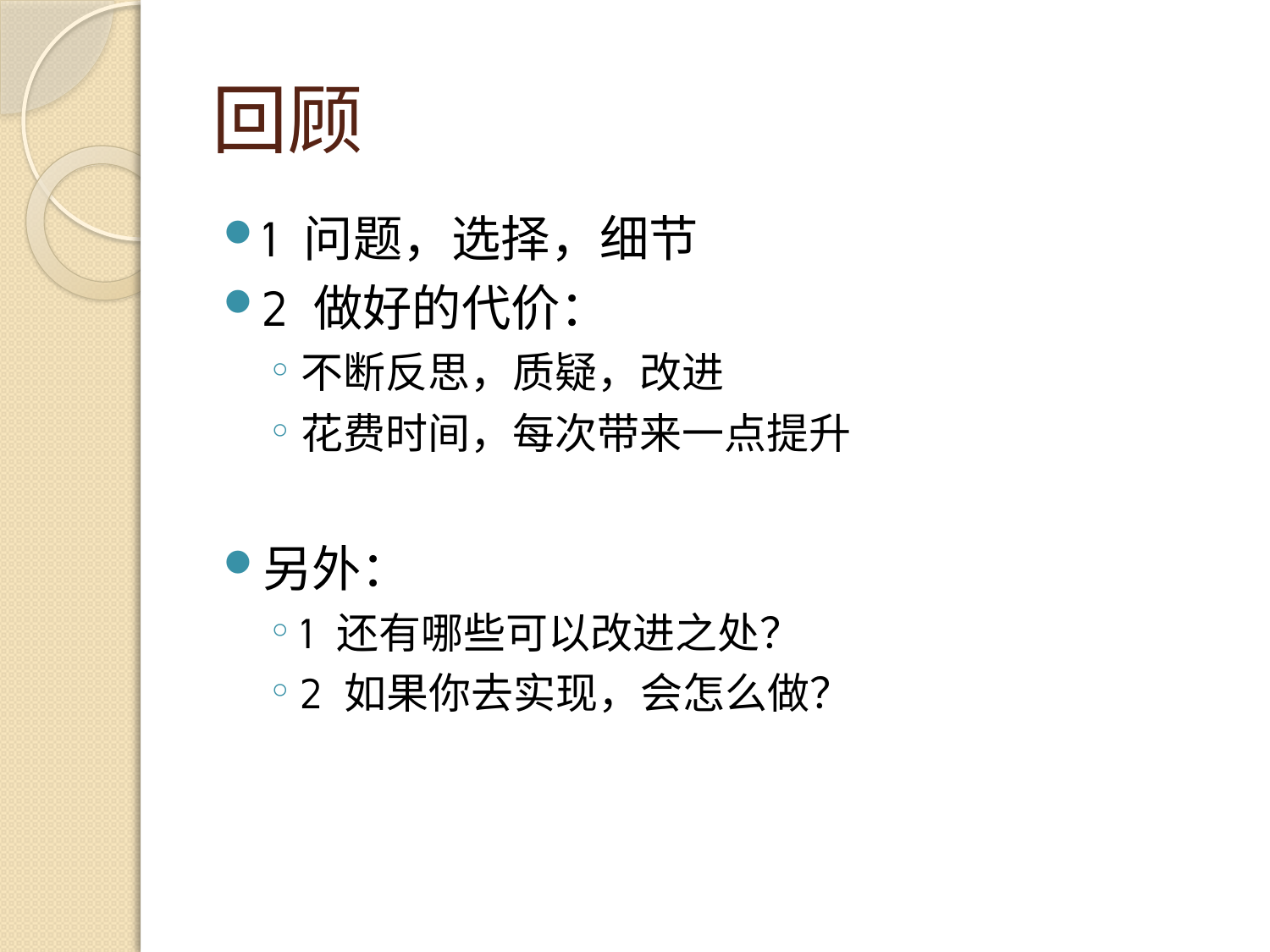

# 回顾
1 问题，选择，细节
2 做好的代价：
不断反思，质疑，改进
花费时间，每次带来一点提升

另外：
1 还有哪些可以改进之处？
2 如果你去实现，会怎么做？